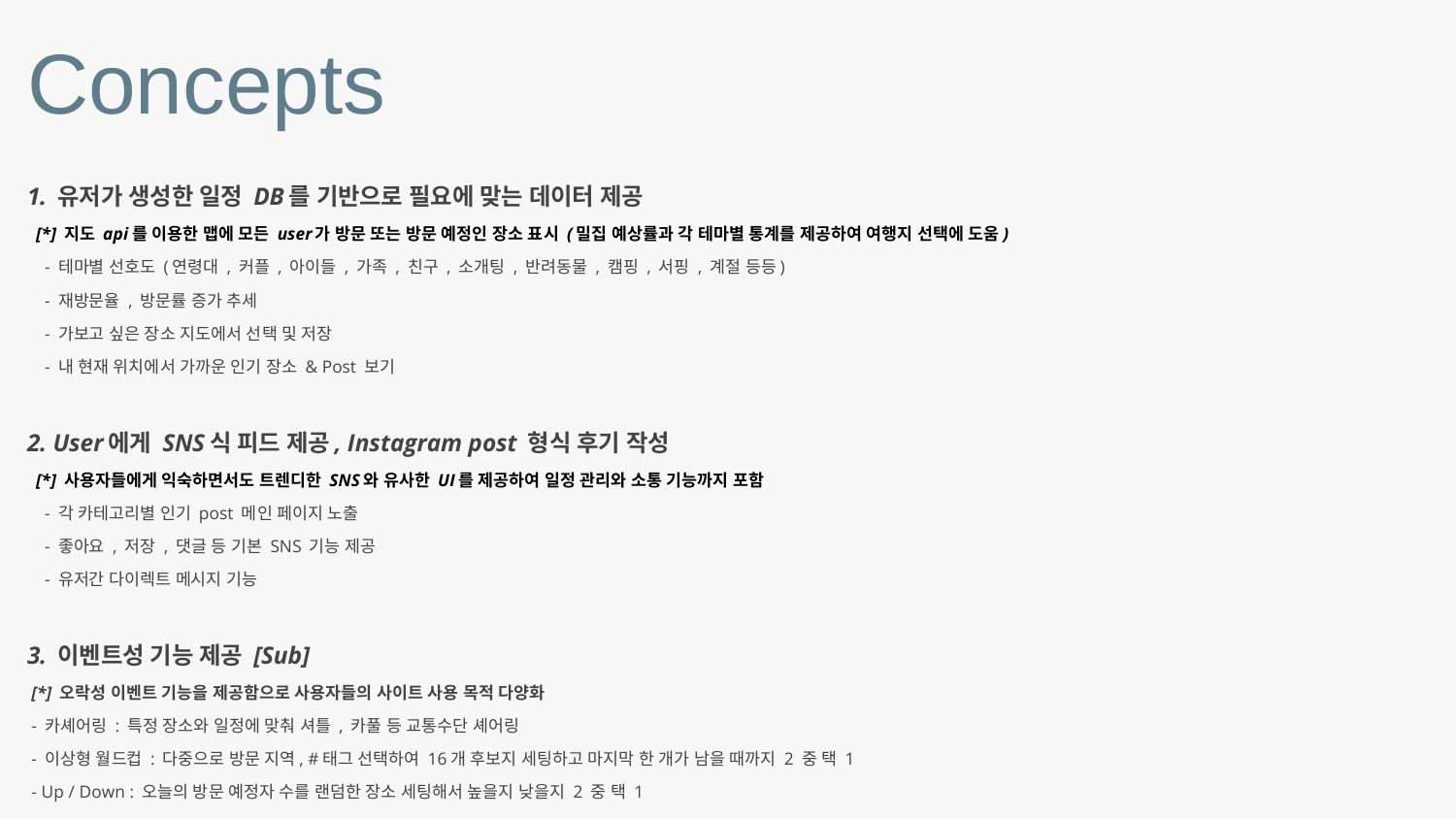

# Concepts
1. 유저가 생성한 일정 DB를 기반으로 필요에 맞는 데이터 제공
  [*] 지도 api를 이용한 맵에 모든 user가 방문 또는 방문 예정인 장소 표시 (밀집 예상률과 각 테마별 통계를 제공하여 여행지 선택에 도움)
    - 테마별 선호도 (연령대 , 커플 , 아이들 , 가족 , 친구 , 소개팅 , 반려동물 , 캠핑 , 서핑 , 계절 등등)
    - 재방문율 , 방문률 증가 추세
    - 가보고 싶은 장소 지도에서 선택 및 저장
    - 내 현재 위치에서 가까운 인기 장소 & Post 보기

2. User에게 SNS식 피드 제공, Instagram post 형식 후기 작성
  [*] 사용자들에게 익숙하면서도 트렌디한 SNS와 유사한 UI를 제공하여 일정 관리와 소통 기능까지 포함
    - 각 카테고리별 인기 post 메인 페이지 노출
    - 좋아요 , 저장 , 댓글 등 기본 SNS 기능 제공
    - 유저간 다이렉트 메시지 기능

3. 이벤트성 기능 제공 [Sub]
 [*] 오락성 이벤트 기능을 제공함으로 사용자들의 사이트 사용 목적 다양화
 - 카셰어링 : 특정 장소와 일정에 맞춰 셔틀 , 카풀 등 교통수단 셰어링
 - 이상형 월드컵 : 다중으로 방문 지역, #태그 선택하여 16개 후보지 세팅하고 마지막 한 개가 남을 때까지 2 중 택 1
 - Up / Down : 오늘의 방문 예정자 수를 랜덤한 장소 세팅해서 높을지 낮을지 2 중 택 1